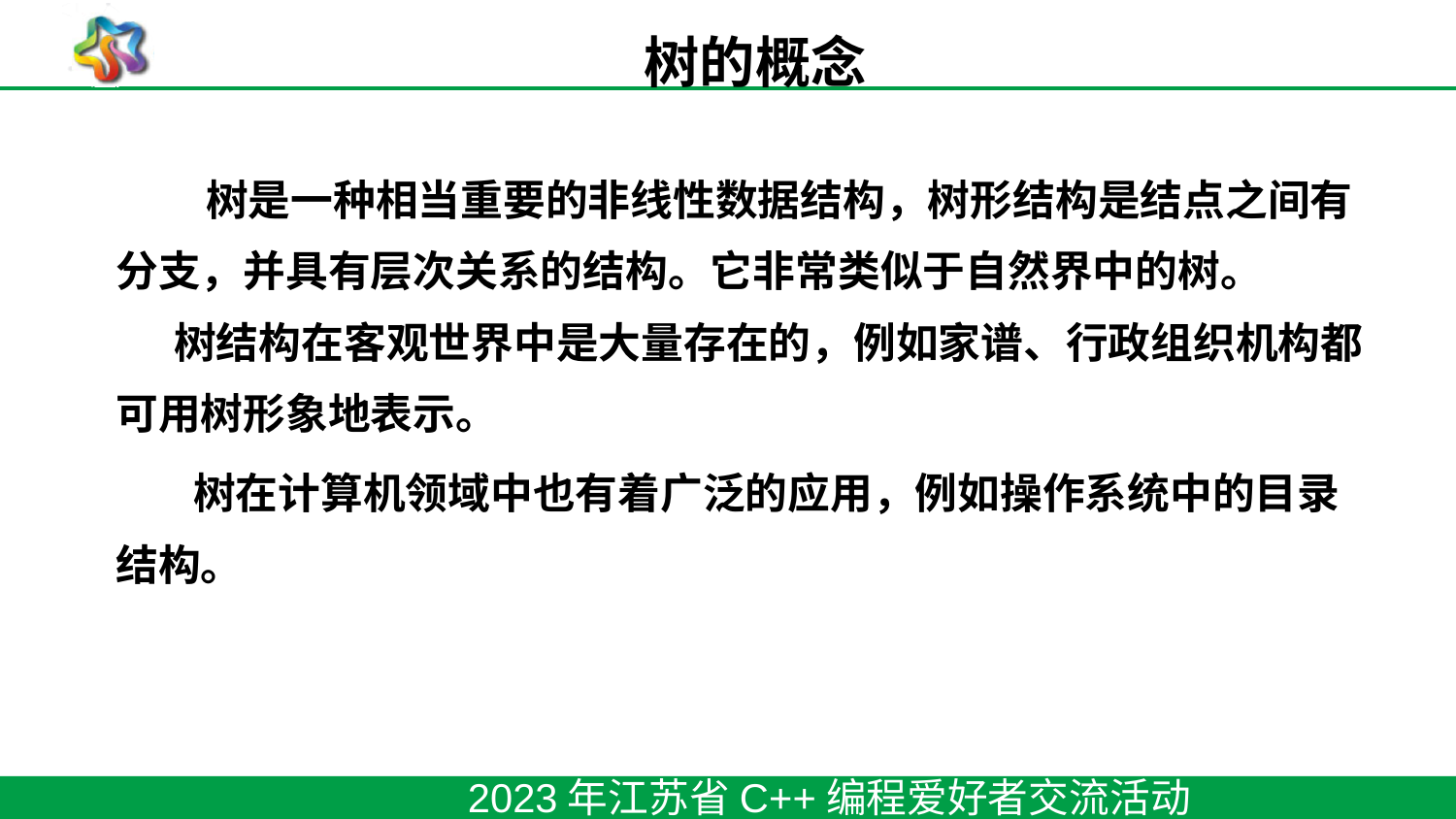

# 树的概念
 树是一种相当重要的非线性数据结构，树形结构是结点之间有分支，并具有层次关系的结构。它非常类似于自然界中的树。
      树结构在客观世界中是大量存在的，例如家谱、行政组织机构都可用树形象地表示。
树在计算机领域中也有着广泛的应用，例如操作系统中的目录结构。